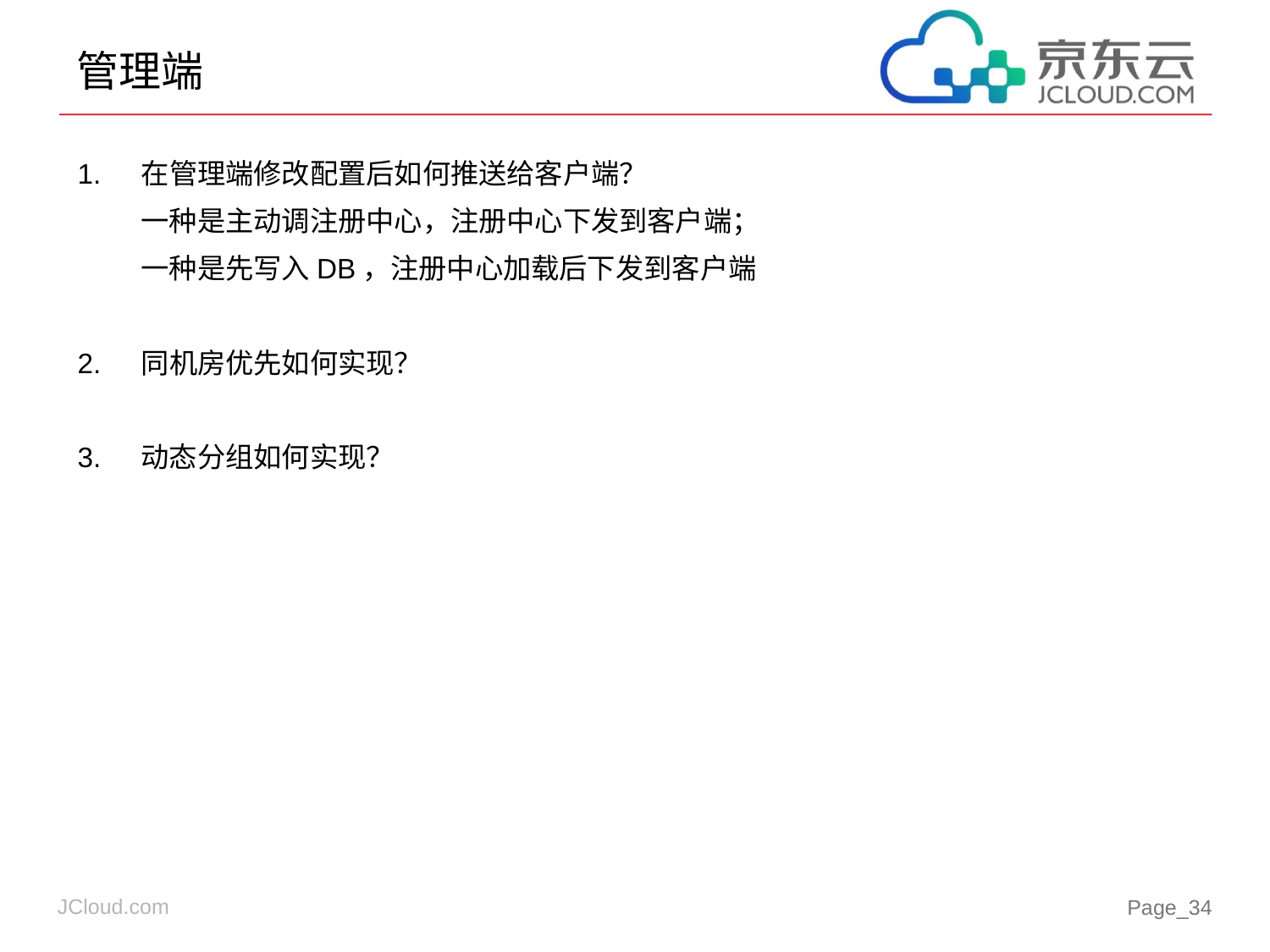

# 管理端
在管理端修改配置后如何推送给客户端？
一种是主动调注册中心，注册中心下发到客户端；
一种是先写入DB，注册中心加载后下发到客户端

同机房优先如何实现？

动态分组如何实现？
Page_34